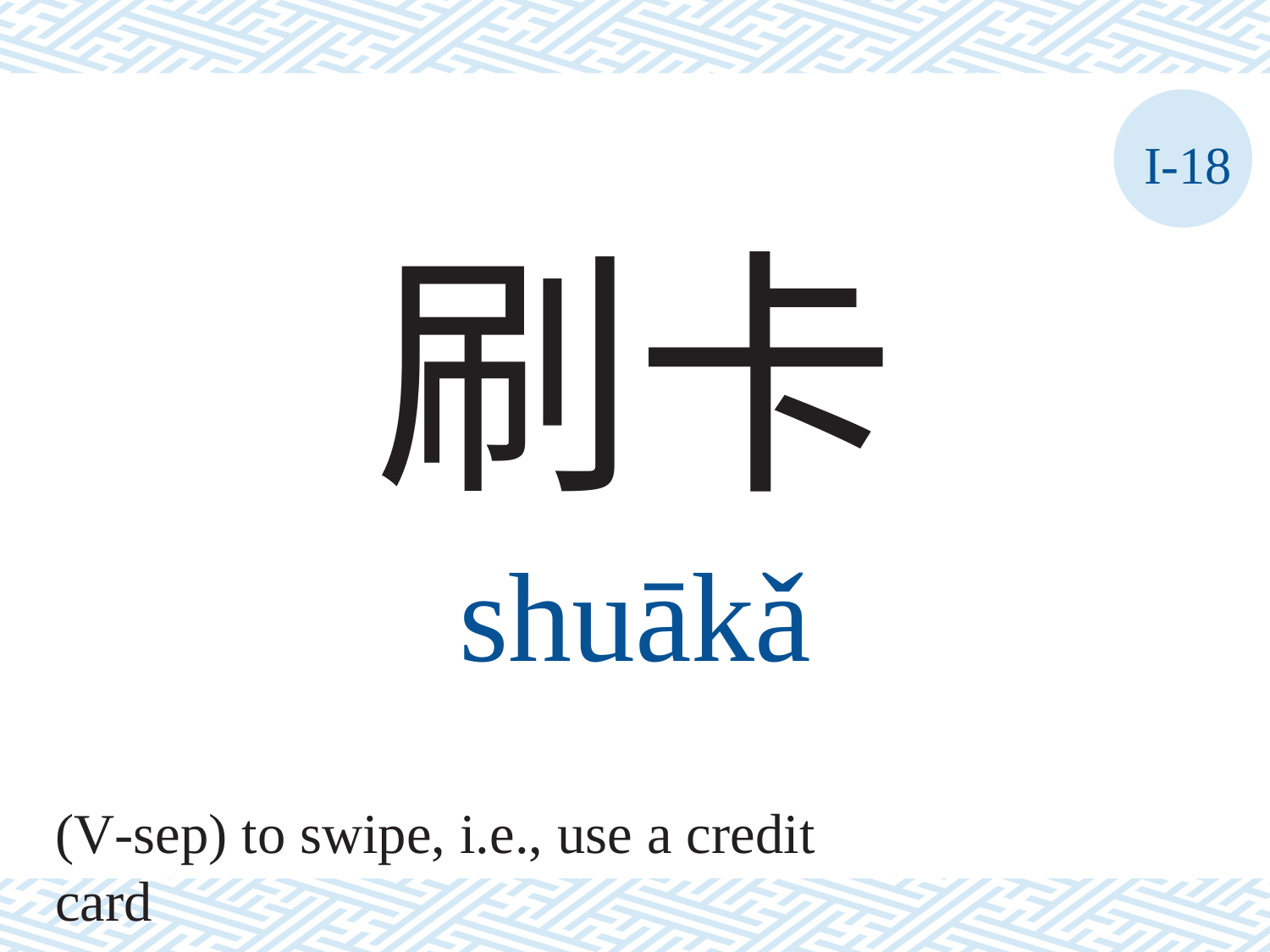

I-18
刷卡
shuākǎ
(V-sep) to swipe, i.e., use a credit card